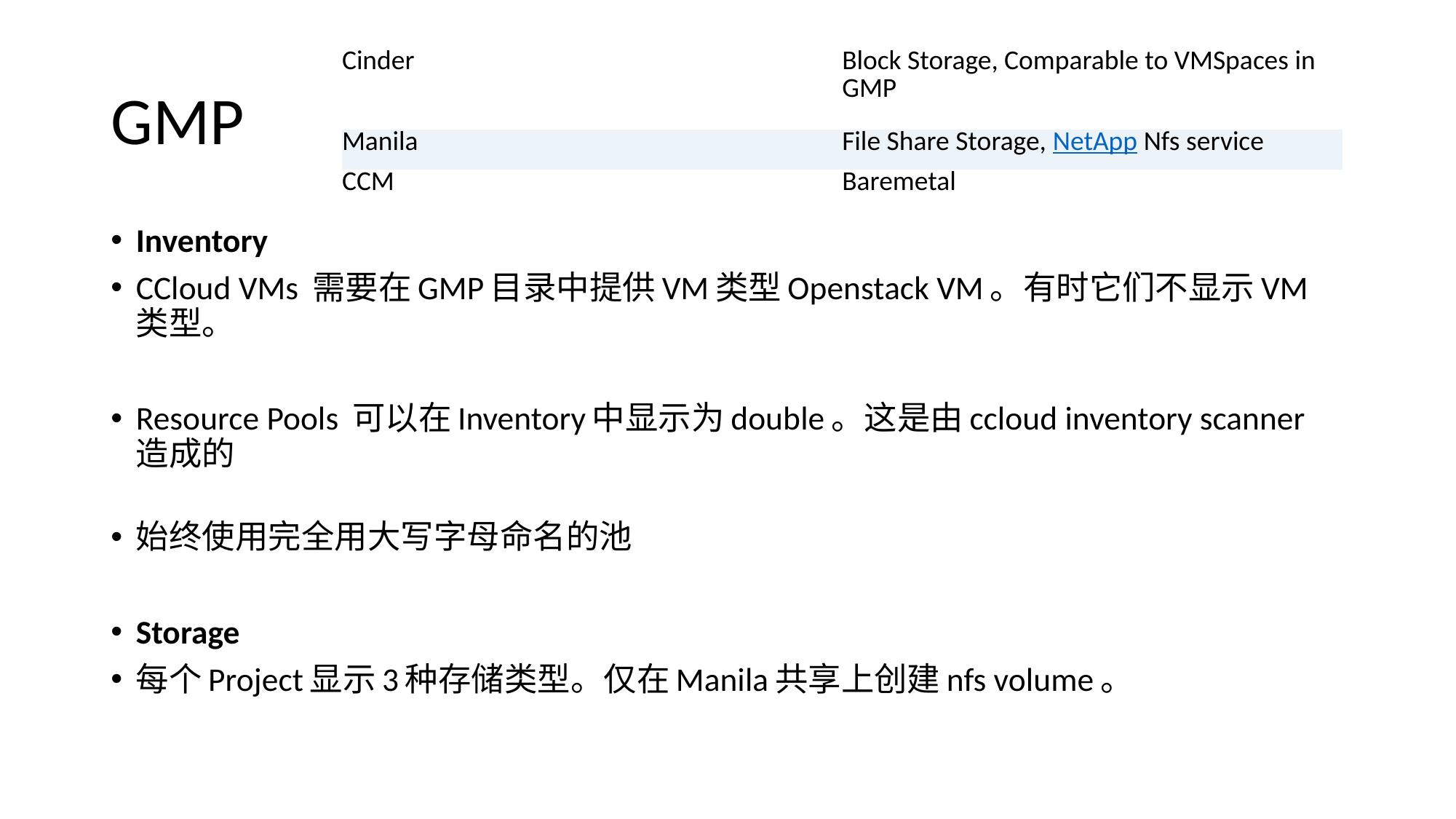

# GMP
| Cinder | Block Storage, Comparable to VMSpaces in GMP |
| --- | --- |
| Manila | File Share Storage, NetApp Nfs service |
| CCM | Baremetal |
Inventory
CCloud VMs 需要在GMP目录中提供VM类型Openstack VM。有时它们不显示VM类型。

Resource Pools 可以在Inventory中显示为double。这是由ccloud inventory scanner造成的
始终使用完全用大写字母命名的池

Storage
每个Project显示3种存储类型。仅在Manila共享上创建nfs volume。